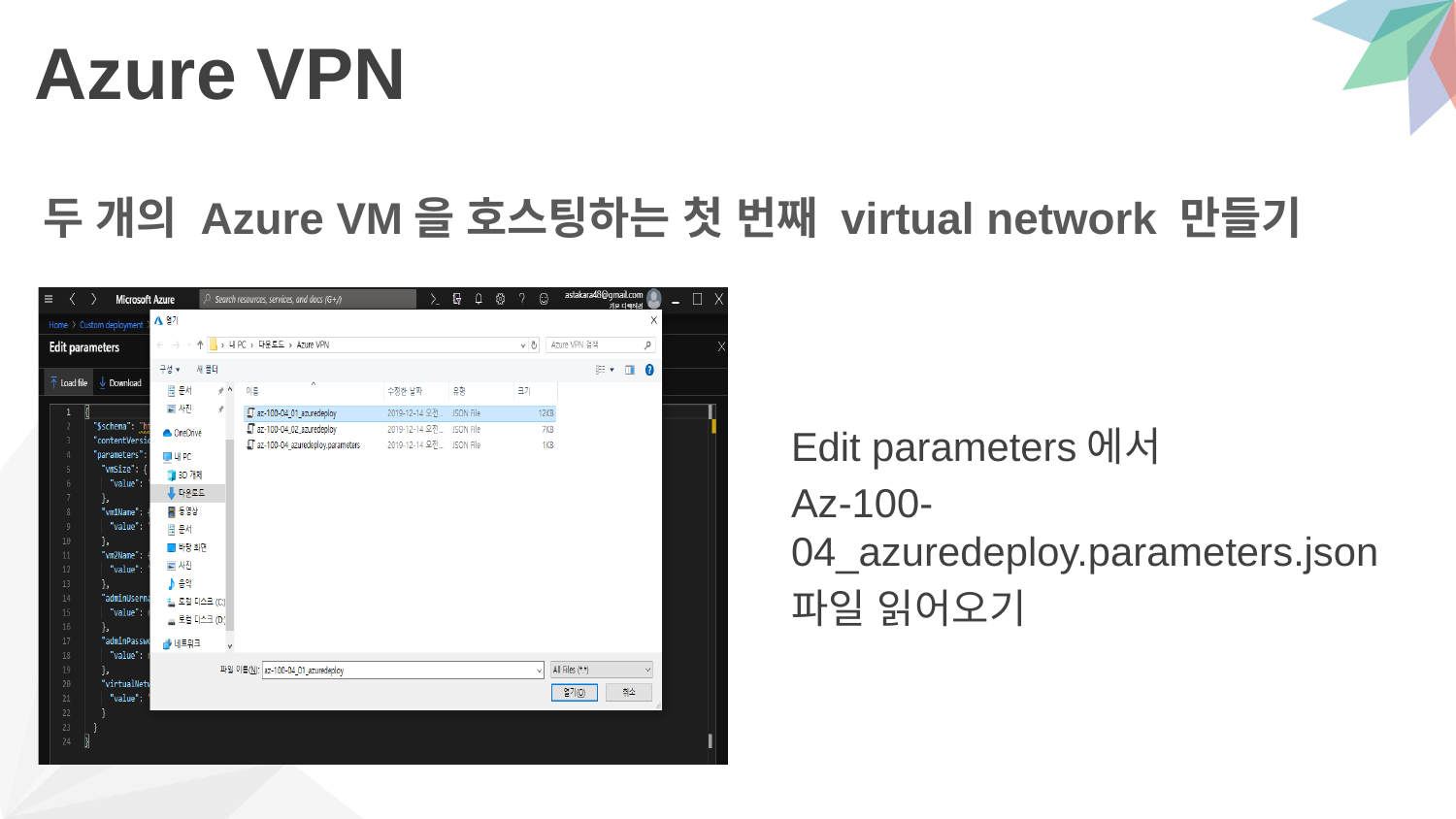

# Azure VPN
두 개의 Azure VM을 호스팅하는 첫 번째 virtual network 만들기

Edit parameters에서
Az-100-04_azuredeploy.parameters.json
파일 읽어오기